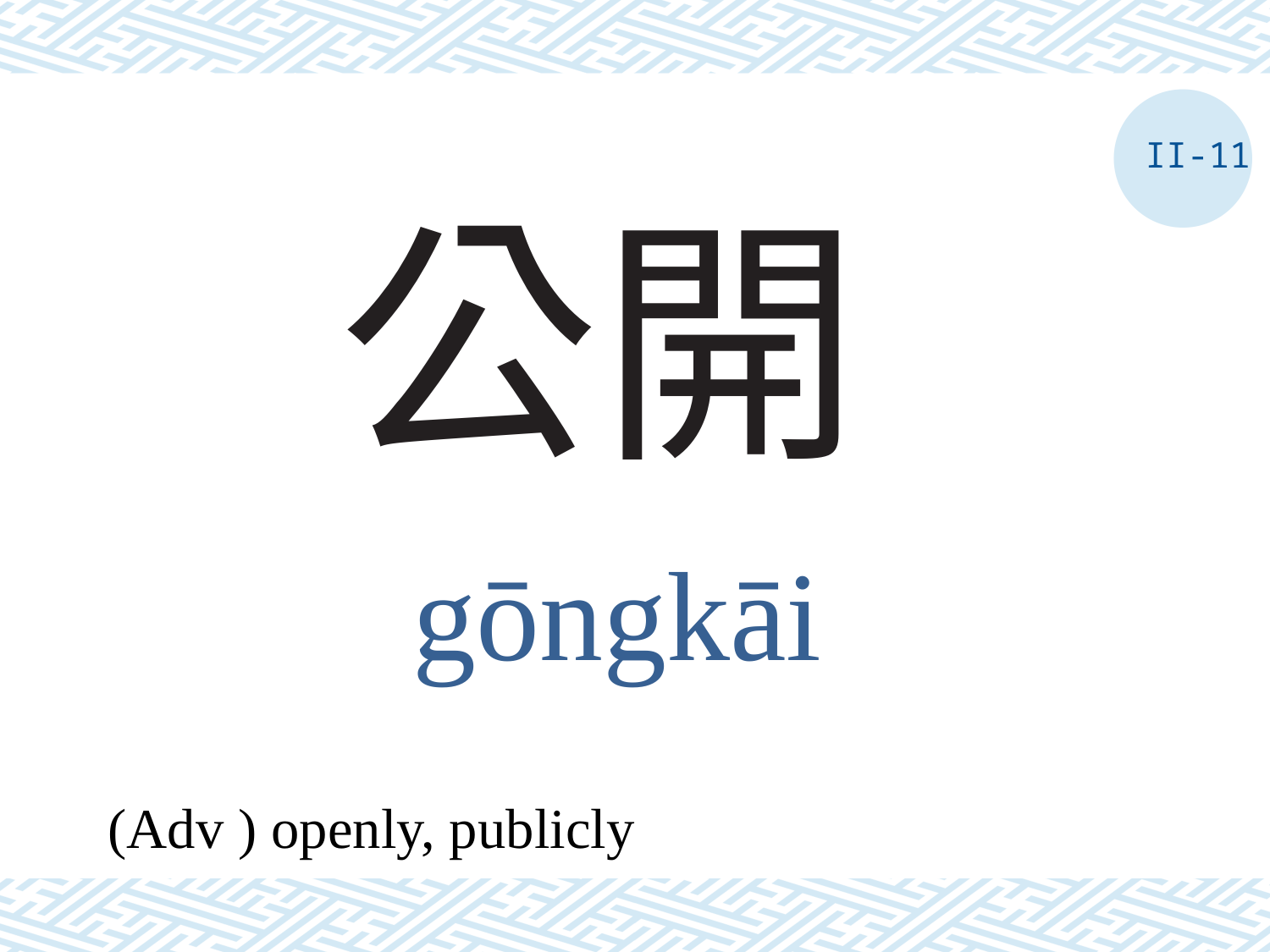

II-11

# 公開
gōngkāi
(Adv ) openly, publicly